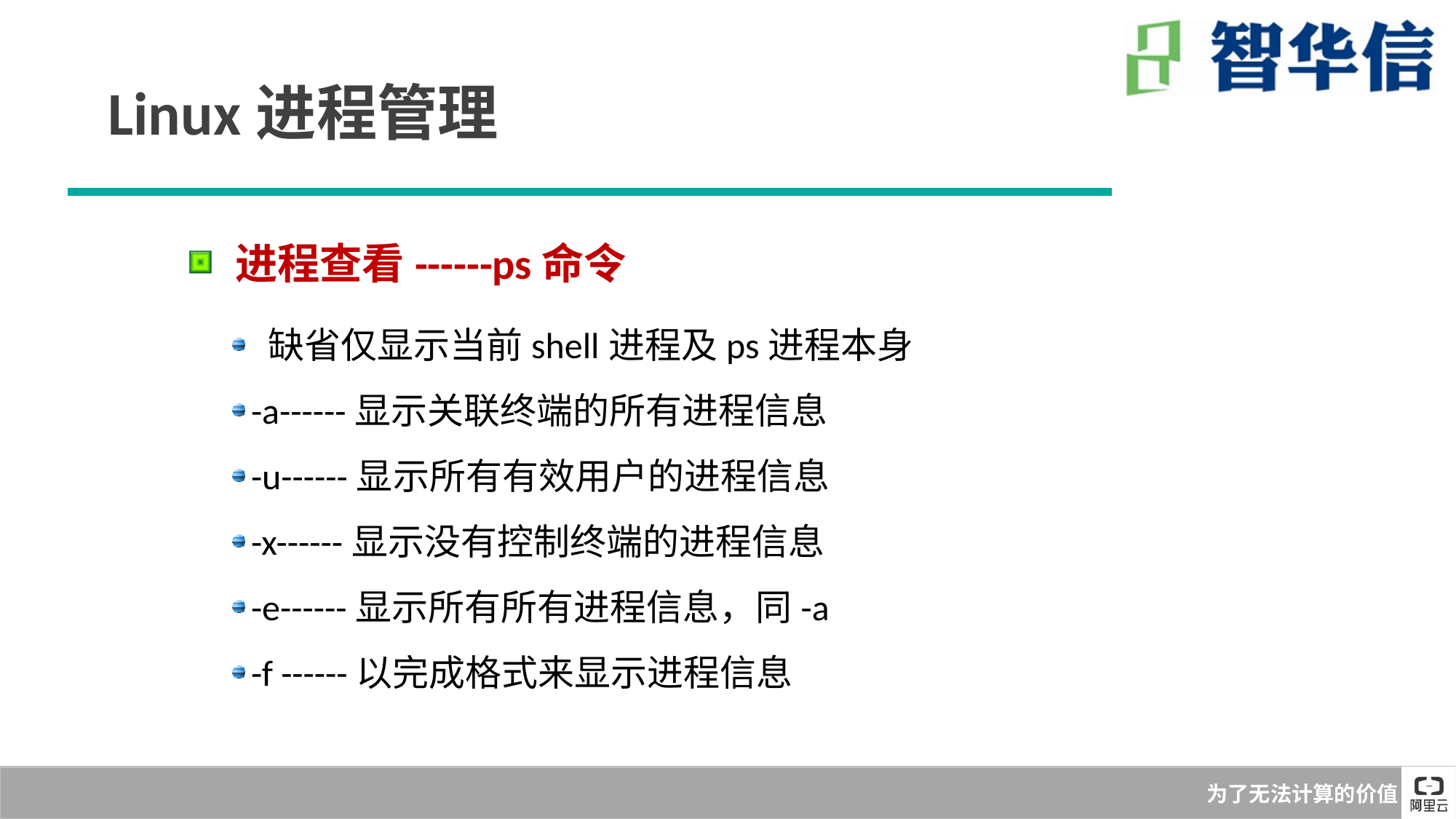

Linux进程管理
 进程查看------ps命令
 缺省仅显示当前shell进程及ps进程本身
-a------显示关联终端的所有进程信息
-u------显示所有有效用户的进程信息
-x------显示没有控制终端的进程信息
-e------显示所有所有进程信息，同-a
-f ------以完成格式来显示进程信息